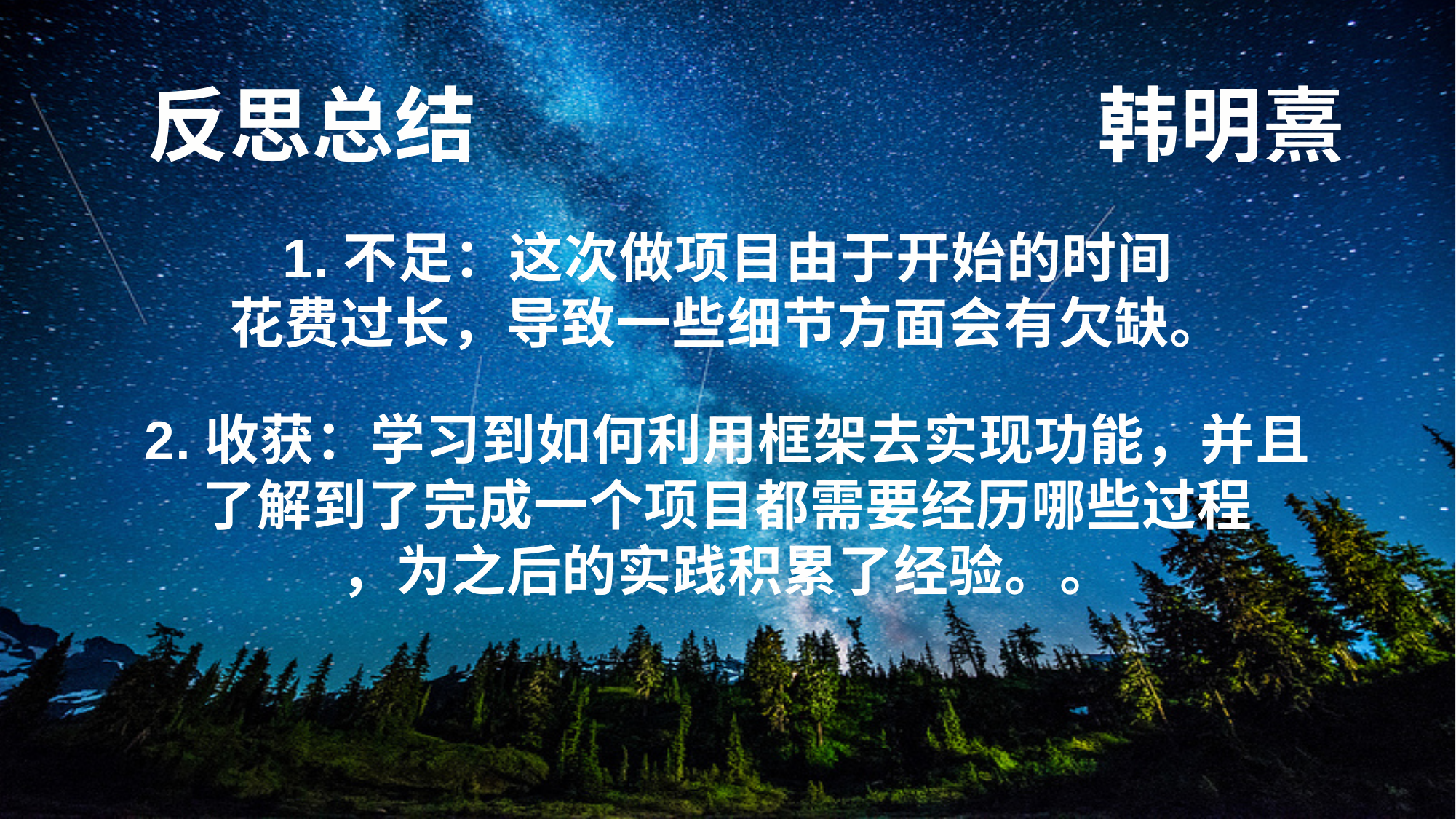

反思总结
韩明熹
1.不足：这次做项目由于开始的时间
花费过长，导致一些细节方面会有欠缺。
2.收获：学习到如何利用框架去实现功能，并且
了解到了完成一个项目都需要经历哪些过程
，为之后的实践积累了经验。。